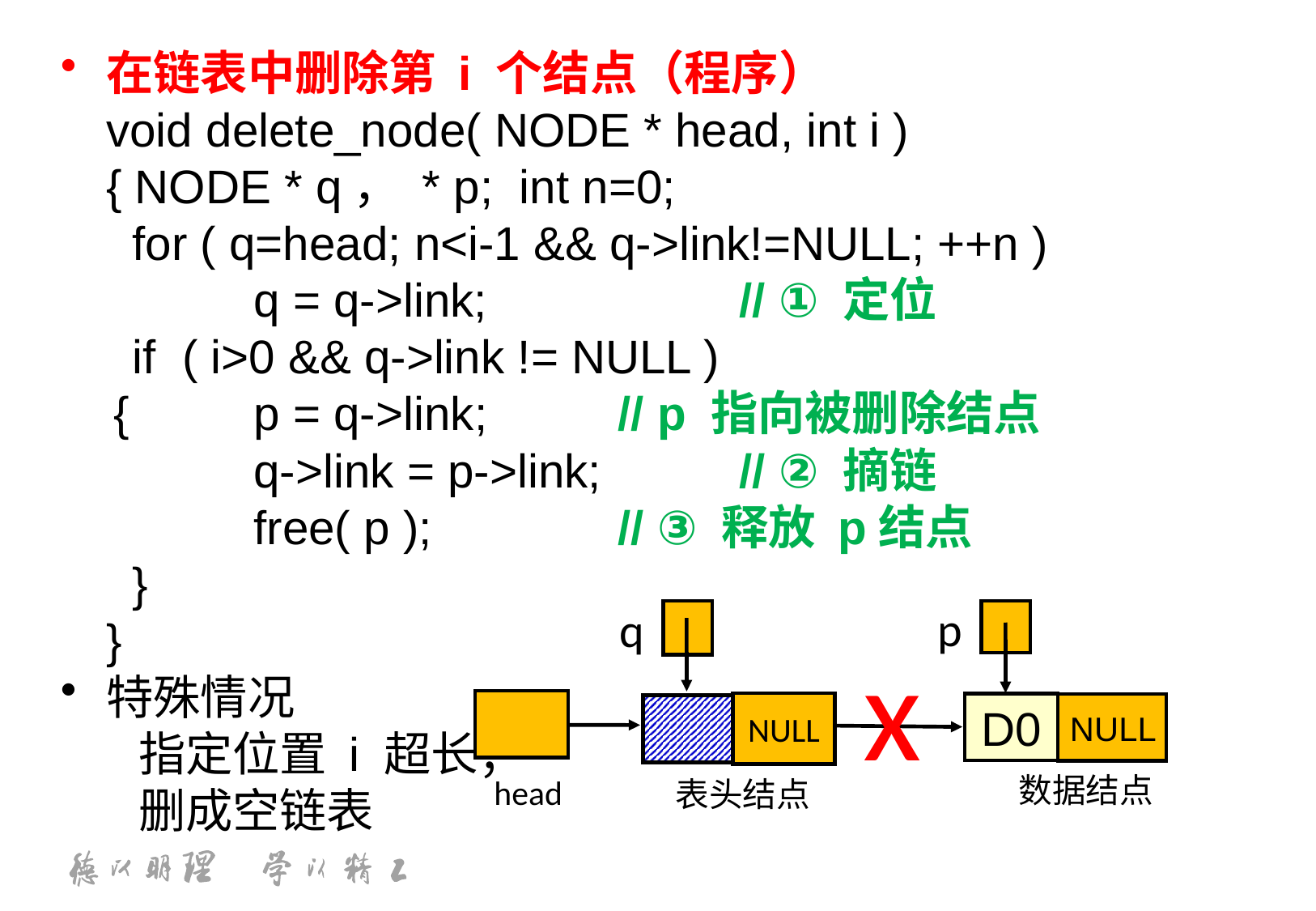

在链表中删除第 i 个结点（程序）
	void delete_node( NODE * head, int i )
	{ NODE * q， * p;  int n=0;
	  for ( q=head; n<i-1 && q->link!=NULL; ++n )
		  q = q->link;		  // ① 定位
	  if  ( i>0 && q->link != NULL )
    {	  p = q->link;      	  // p 指向被删除结点
		  q->link = p->link;	  // ② 摘链
	 	  free( p );		  // ③ 释放 p结点
	  }
	}
特殊情况
	  指定位置 i 超长；
	  删成空链表

q

p

x

NULL
D0
NULL

数据结点
head
表头结点
97